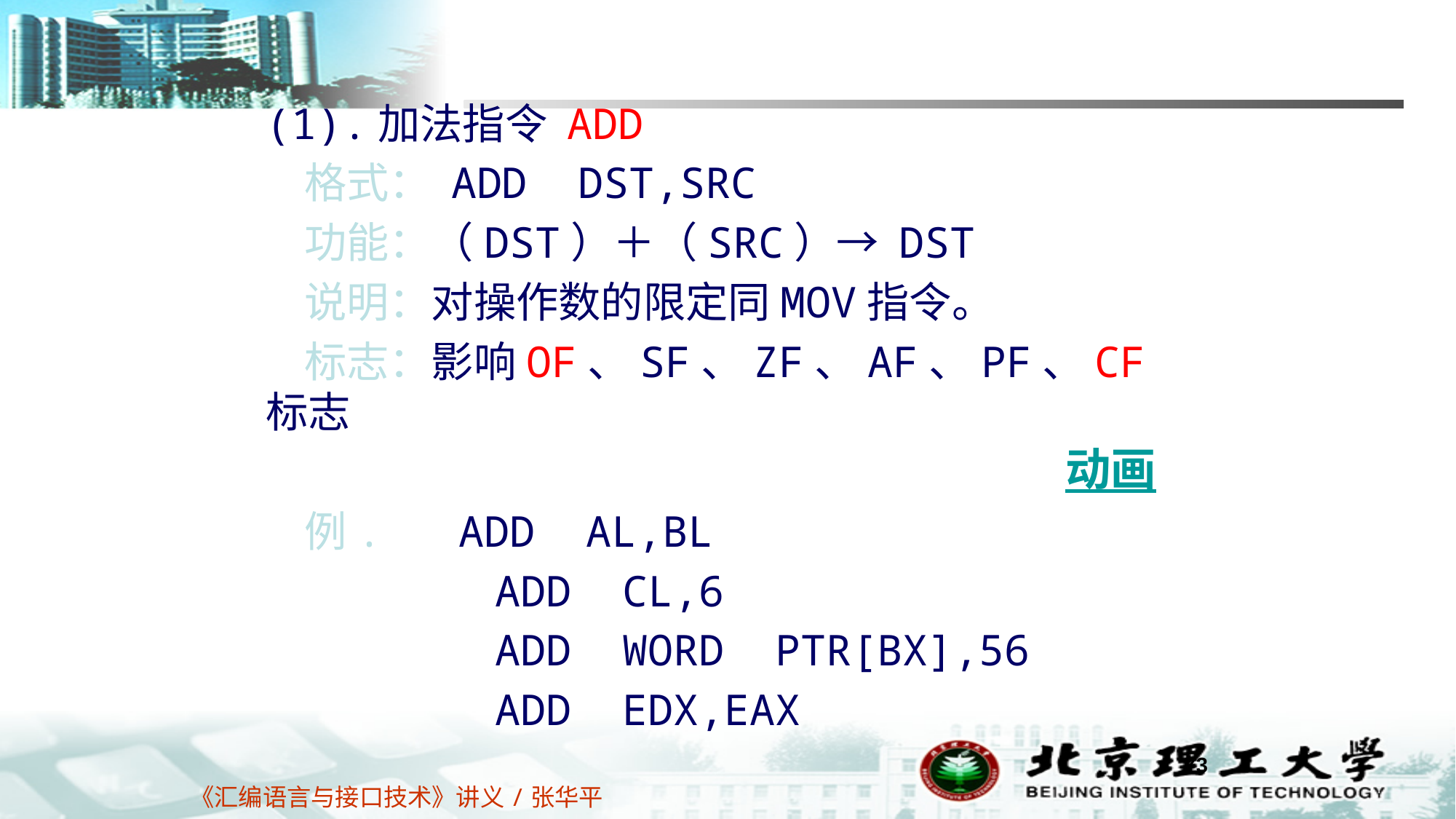

(1).加法指令 ADD
   格式： ADD  DST,SRC
   功能：（DST）＋（SRC）→ DST
   说明：对操作数的限定同MOV指令。
   标志：影响OF、SF、ZF、AF、PF、CF标志

   例.   ADD  AL,BL
         ADD  CL,6
         ADD  WORD  PTR[BX],56
         ADD  EDX,EAX
动画
73